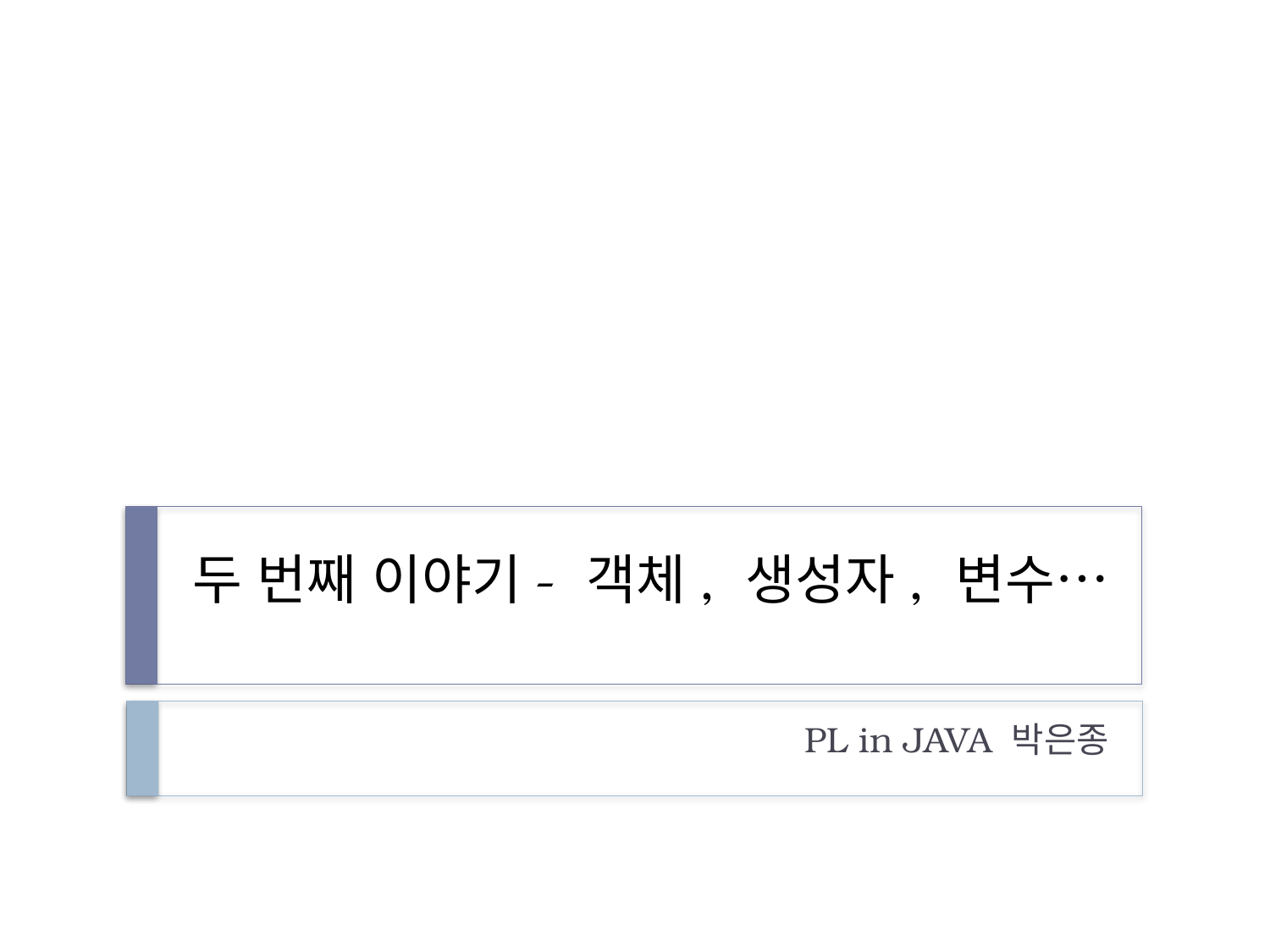

# 두 번째 이야기- 객체, 생성자, 변수…
PL in JAVA 박은종